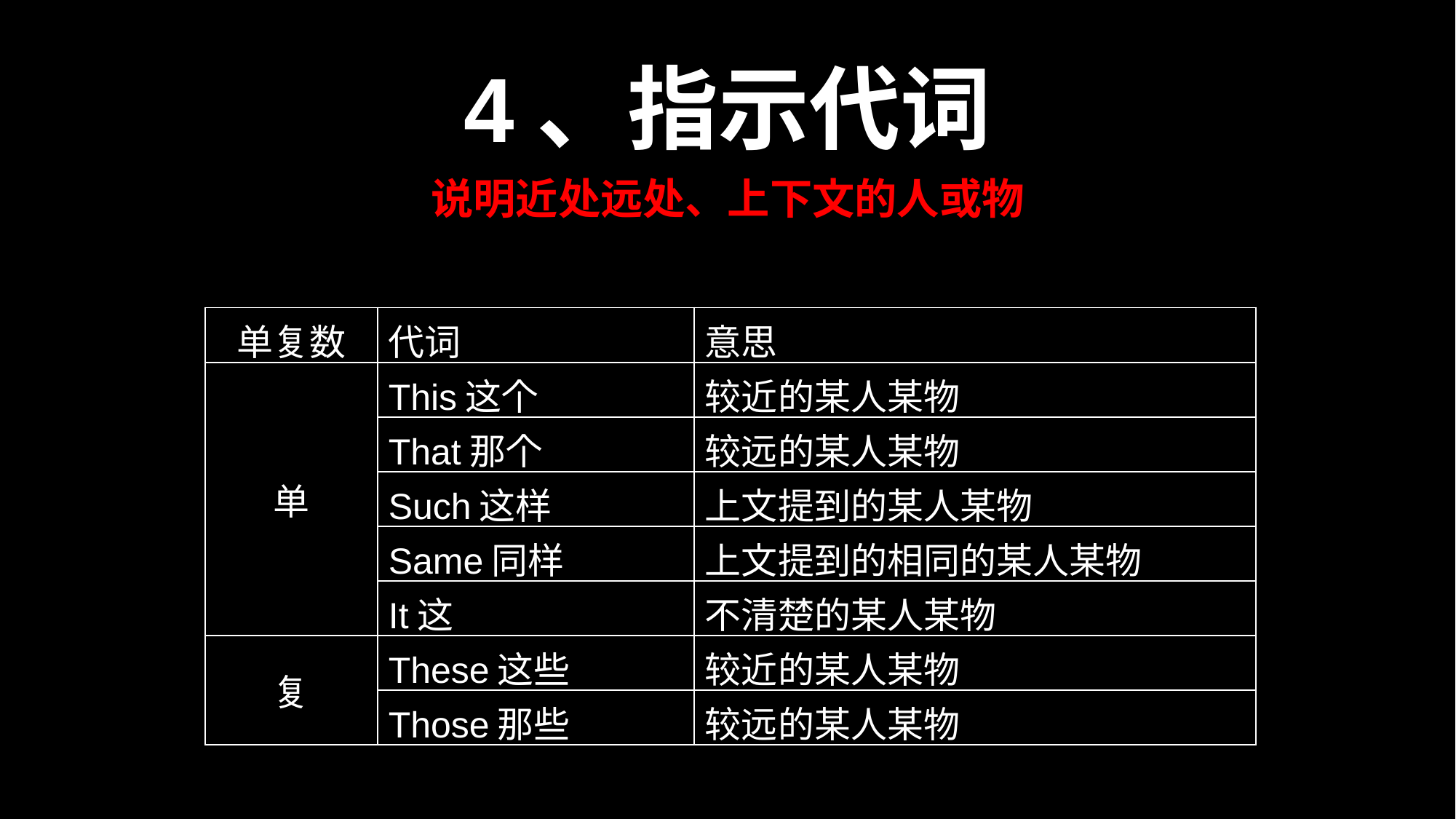

4、指示代词
说明近处远处、上下文的人或物
| 单复数 | 代词 | 意思 |
| --- | --- | --- |
| 单 | This这个 | 较近的某人某物 |
|  | That那个 | 较远的某人某物 |
|  | Such这样 | 上文提到的某人某物 |
|  | Same同样 | 上文提到的相同的某人某物 |
|  | It这 | 不清楚的某人某物 |
| 复 | These这些 | 较近的某人某物 |
|  | Those那些 | 较远的某人某物 |